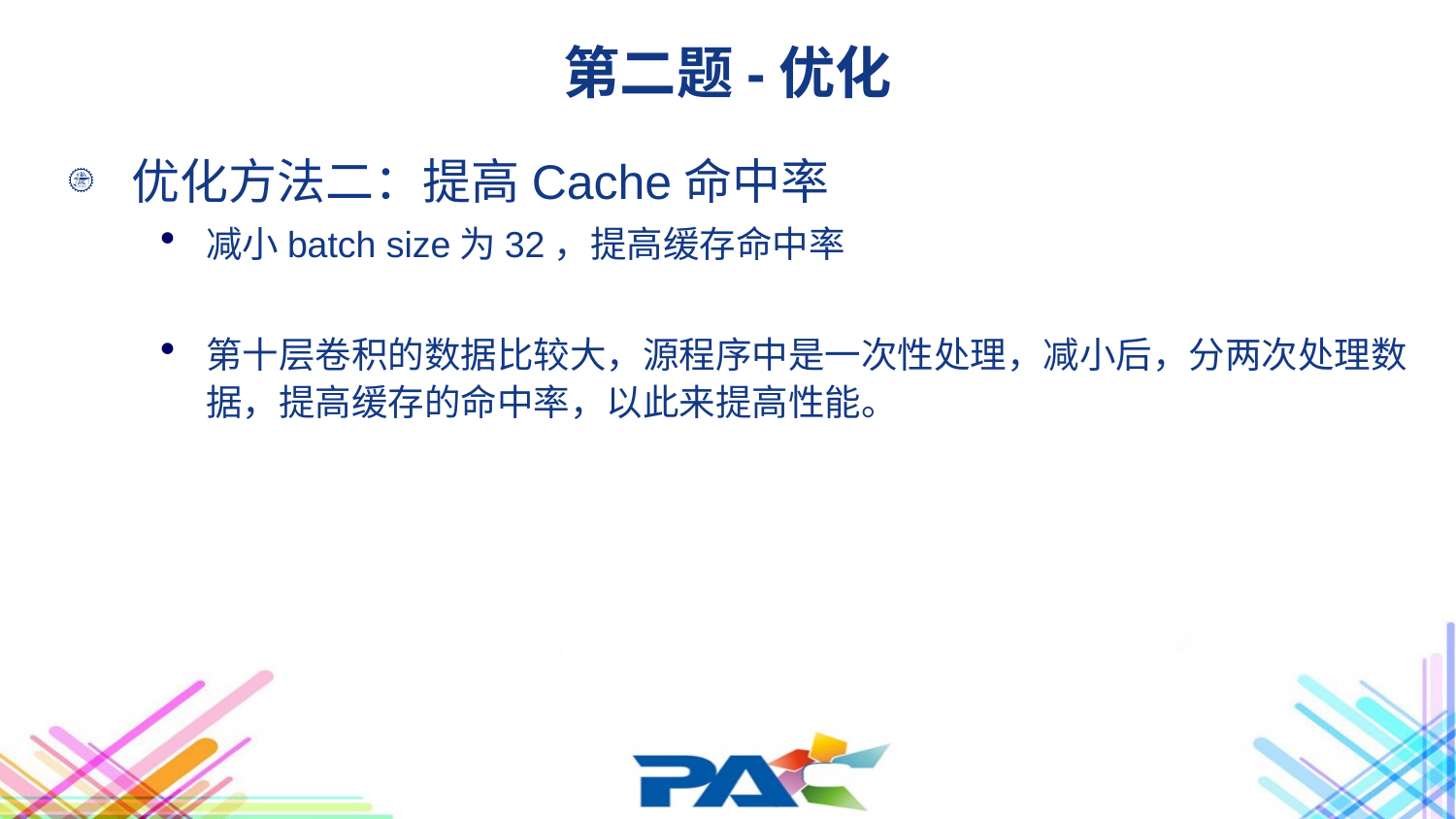

第二题-优化
优化方法二：提高Cache命中率
减小batch size为32，提高缓存命中率

第十层卷积的数据比较大，源程序中是一次性处理，减小后，分两次处理数据，提高缓存的命中率，以此来提高性能。